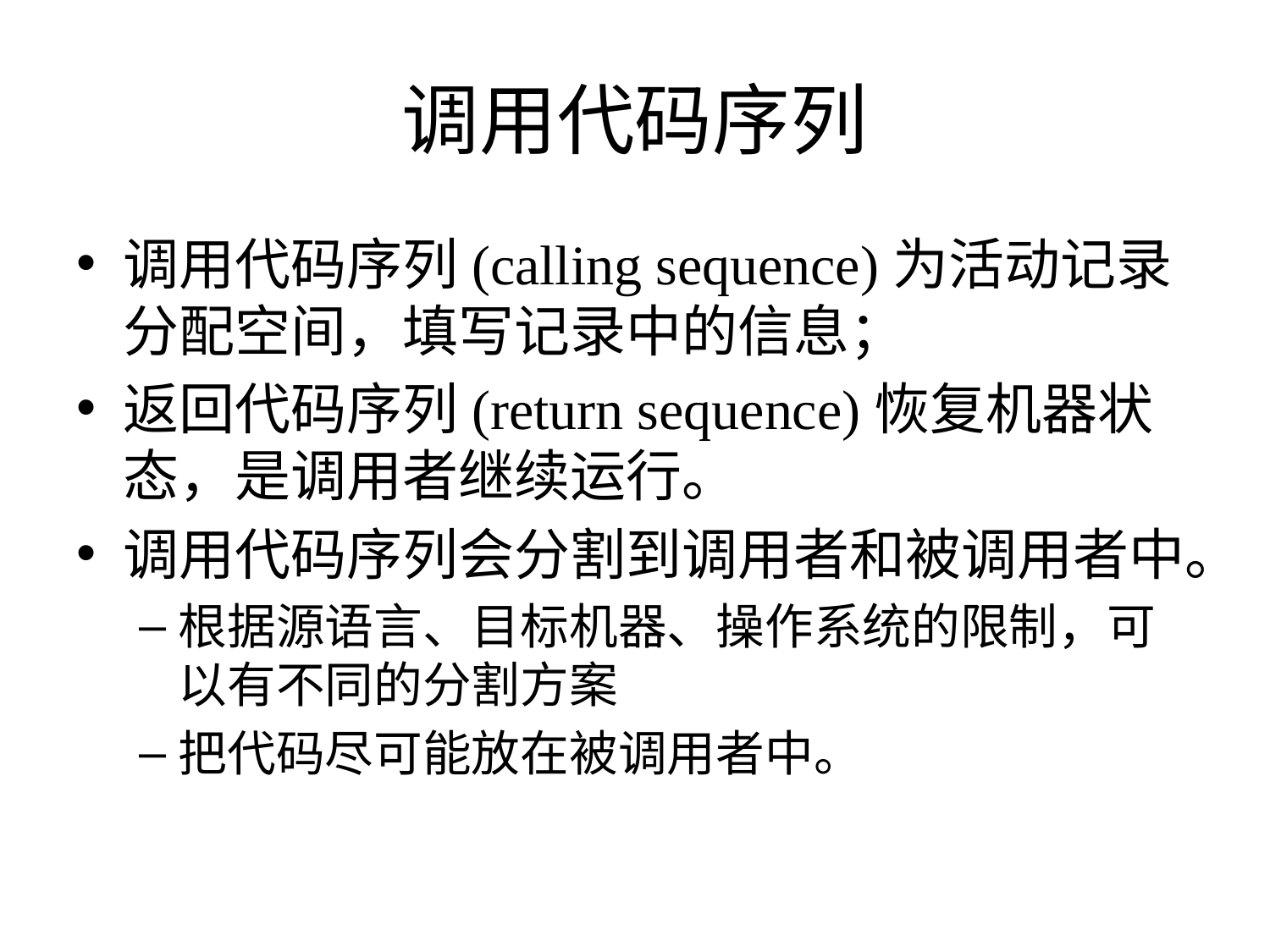

# 调用代码序列
调用代码序列(calling sequence)为活动记录分配空间，填写记录中的信息；
返回代码序列(return sequence)恢复机器状态，是调用者继续运行。
调用代码序列会分割到调用者和被调用者中。
根据源语言、目标机器、操作系统的限制，可以有不同的分割方案
把代码尽可能放在被调用者中。